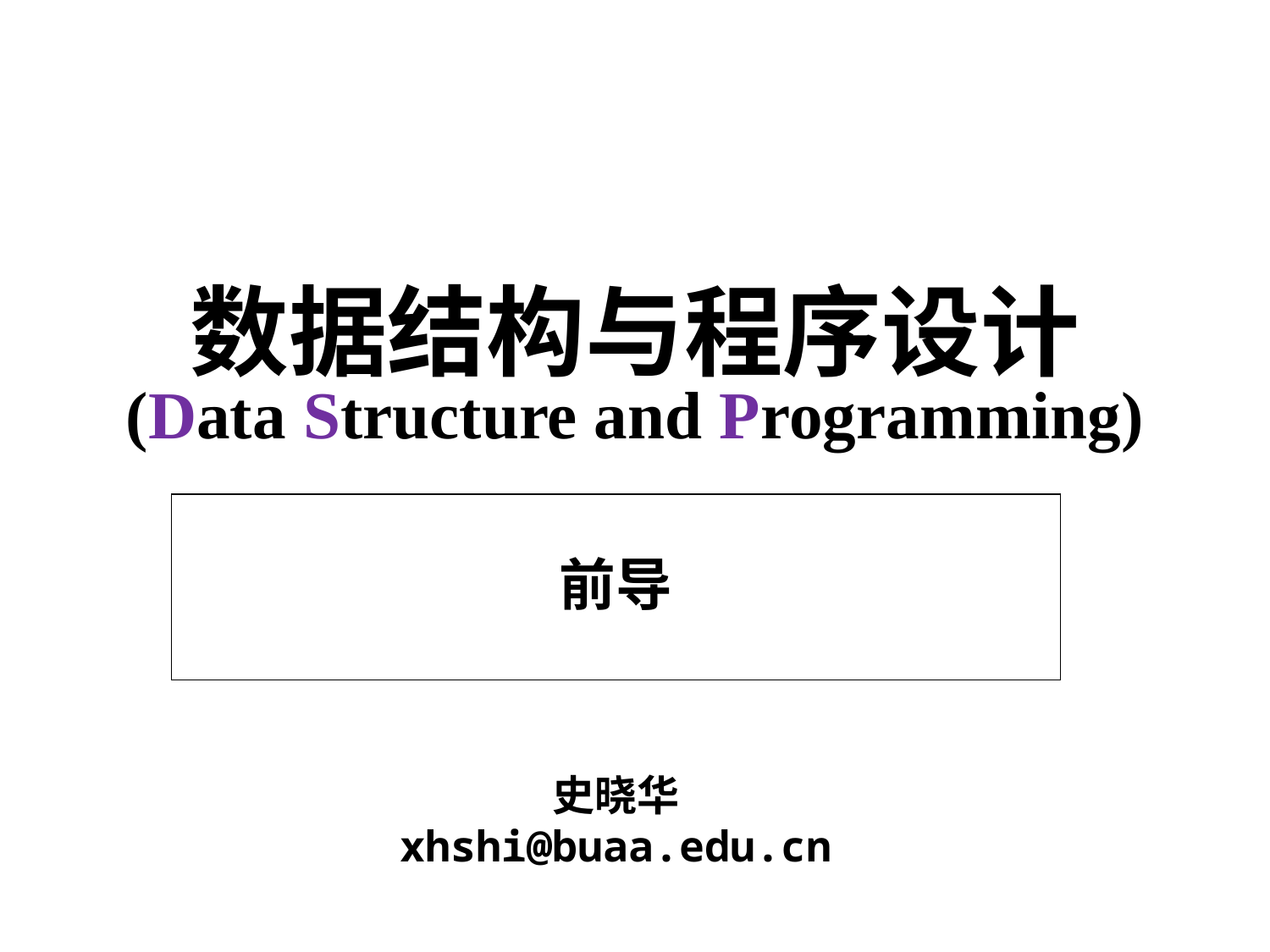

# 数据结构与程序设计 (Data Structure and Programming)
前导
史晓华
xhshi@buaa.edu.cn